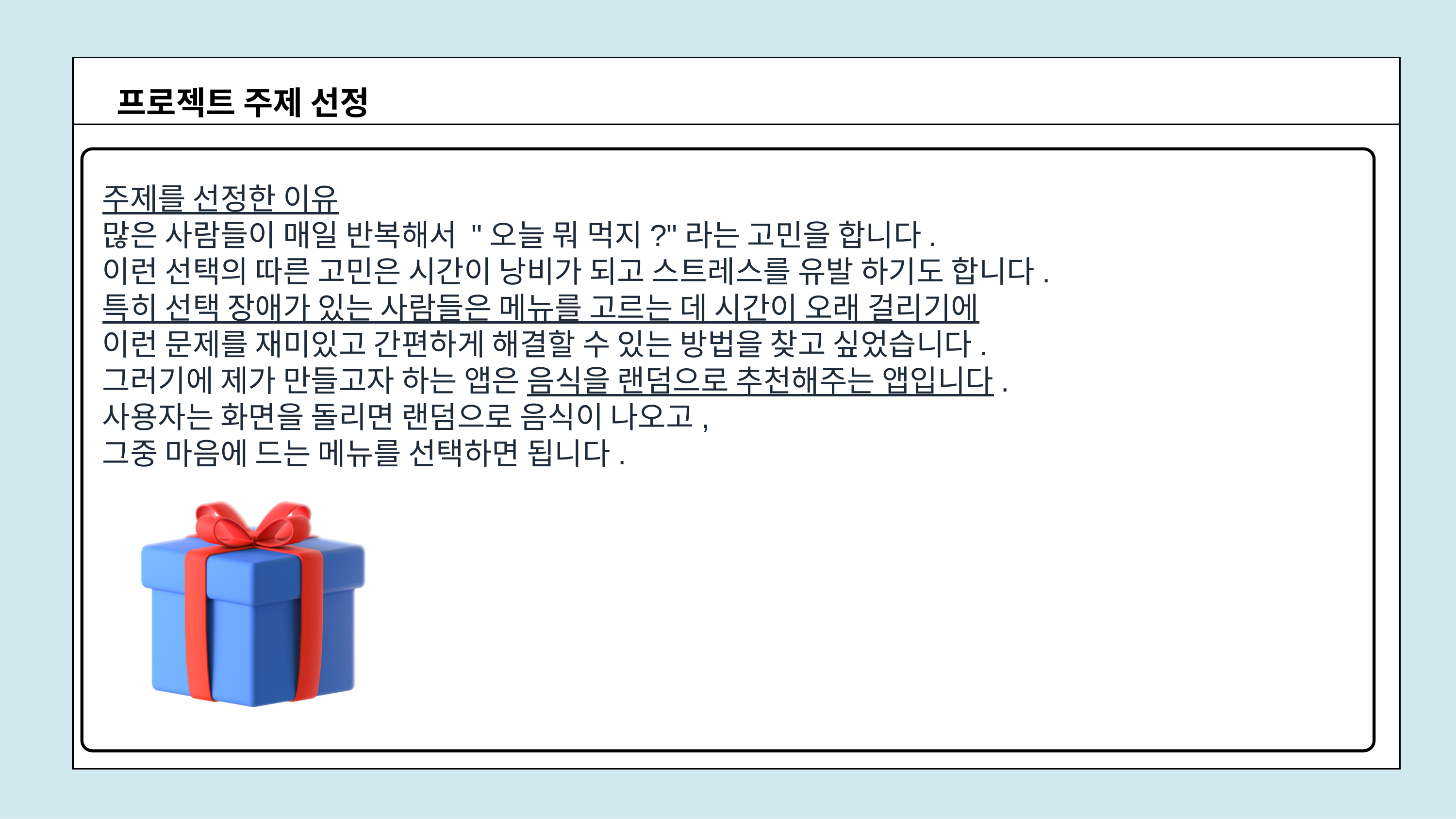

프로젝트 주제 선정

주제를 선정한 이유
많은 사람들이 매일 반복해서 "오늘 뭐 먹지?"라는 고민을 합니다.
이런 선택의 따른 고민은 시간이 낭비가 되고 스트레스를 유발 하기도 합니다.
특히 선택 장애가 있는 사람들은 메뉴를 고르는 데 시간이 오래 걸리기에
이런 문제를 재미있고 간편하게 해결할 수 있는 방법을 찾고 싶었습니다.
그러기에 제가 만들고자 하는 앱은 음식을 랜덤으로 추천해주는 앱입니다.
사용자는 화면을 돌리면 랜덤으로 음식이 나오고,
그중 마음에 드는 메뉴를 선택하면 됩니다.